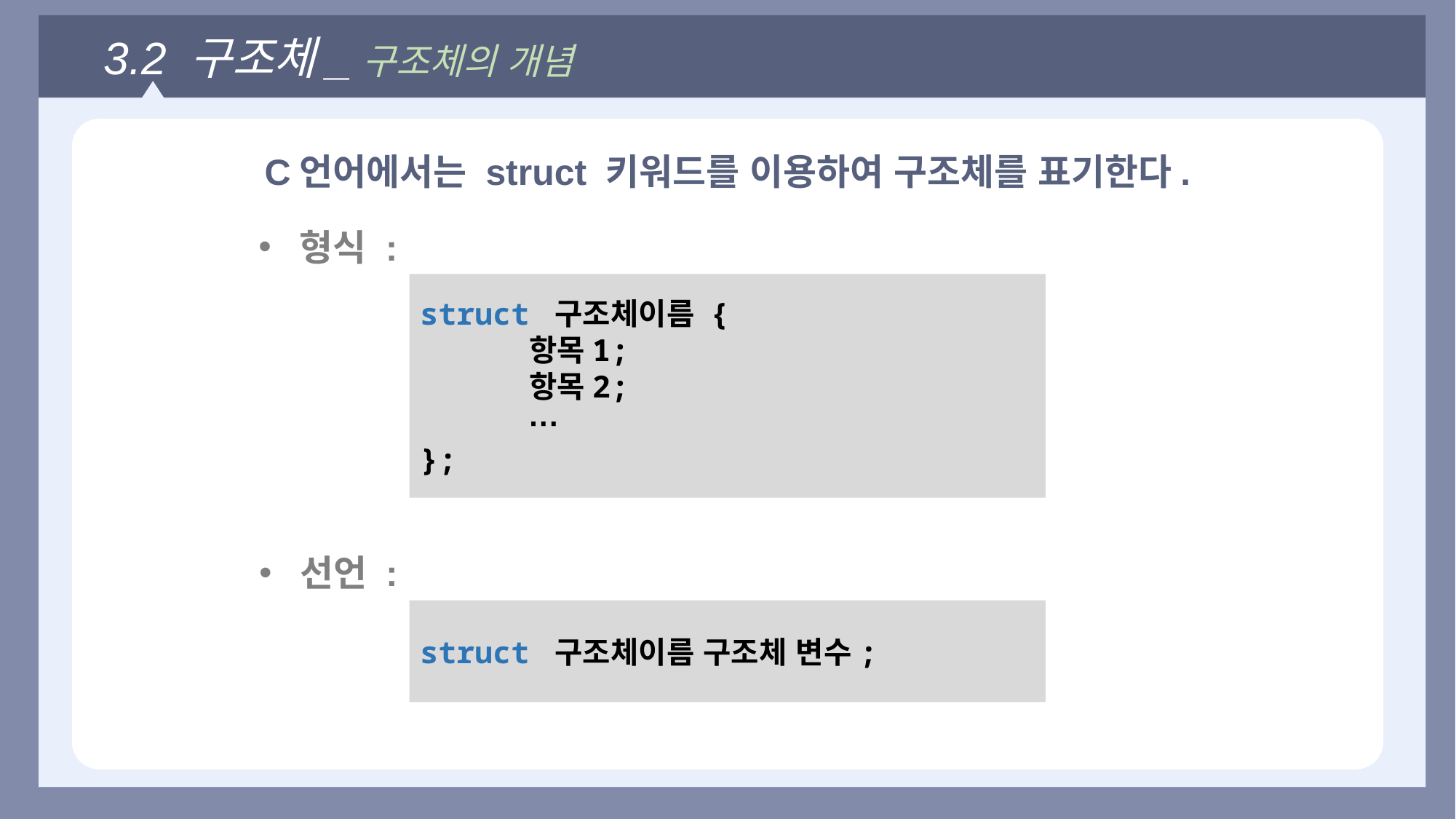

3.2 구조체_구조체의 개념

C언어에서는 struct 키워드를 이용하여 구조체를 표기한다.
형식 :
struct 구조체이름 {
	항목1;
	항목2;
	···
};
선언 :
struct 구조체이름 구조체 변수;